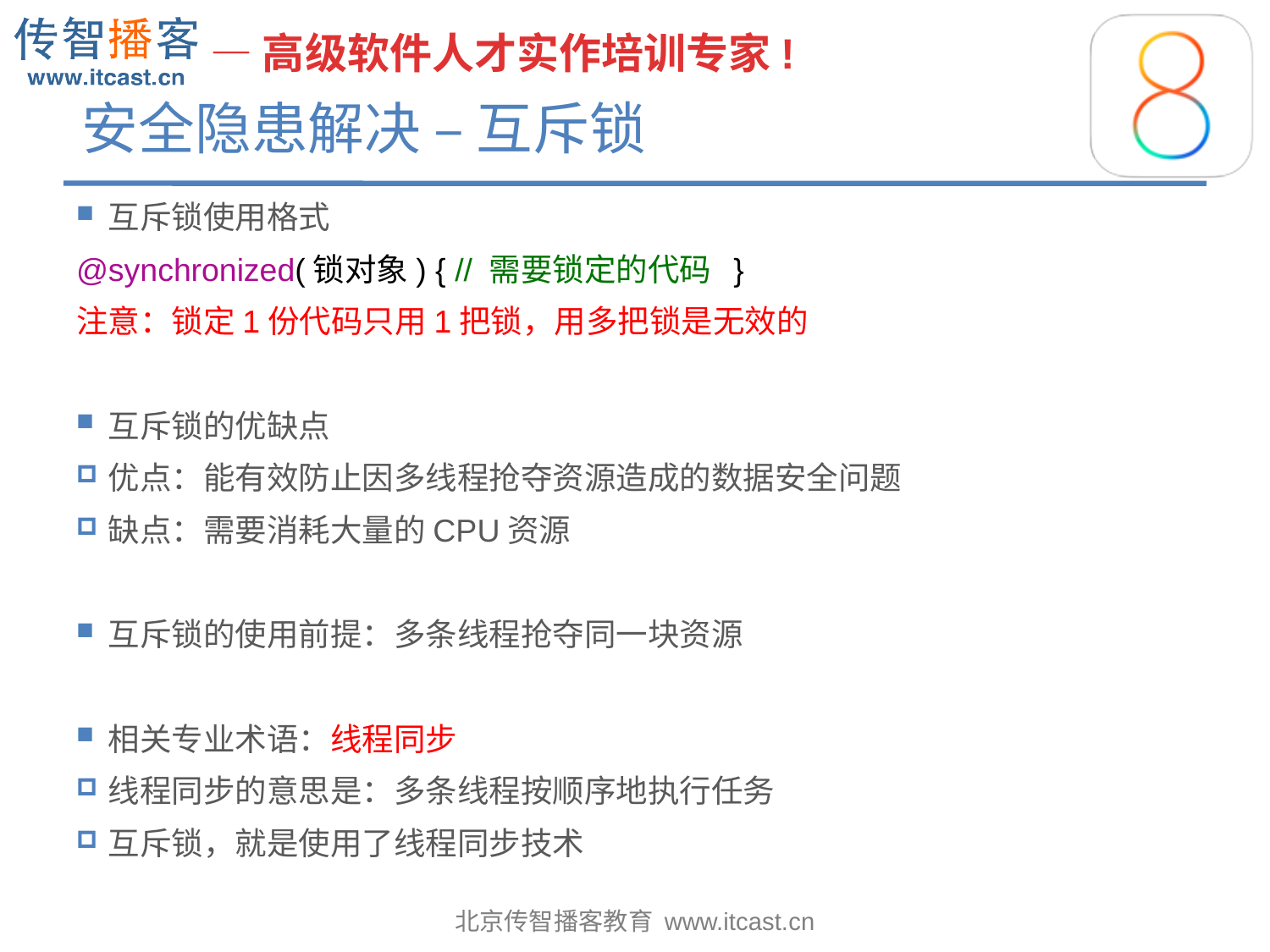

# 安全隐患解决 – 互斥锁
互斥锁使用格式
@synchronized(锁对象) { // 需要锁定的代码  }
注意：锁定1份代码只用1把锁，用多把锁是无效的

互斥锁的优缺点
优点：能有效防止因多线程抢夺资源造成的数据安全问题
缺点：需要消耗大量的CPU资源

互斥锁的使用前提：多条线程抢夺同一块资源

相关专业术语：线程同步
线程同步的意思是：多条线程按顺序地执行任务
互斥锁，就是使用了线程同步技术